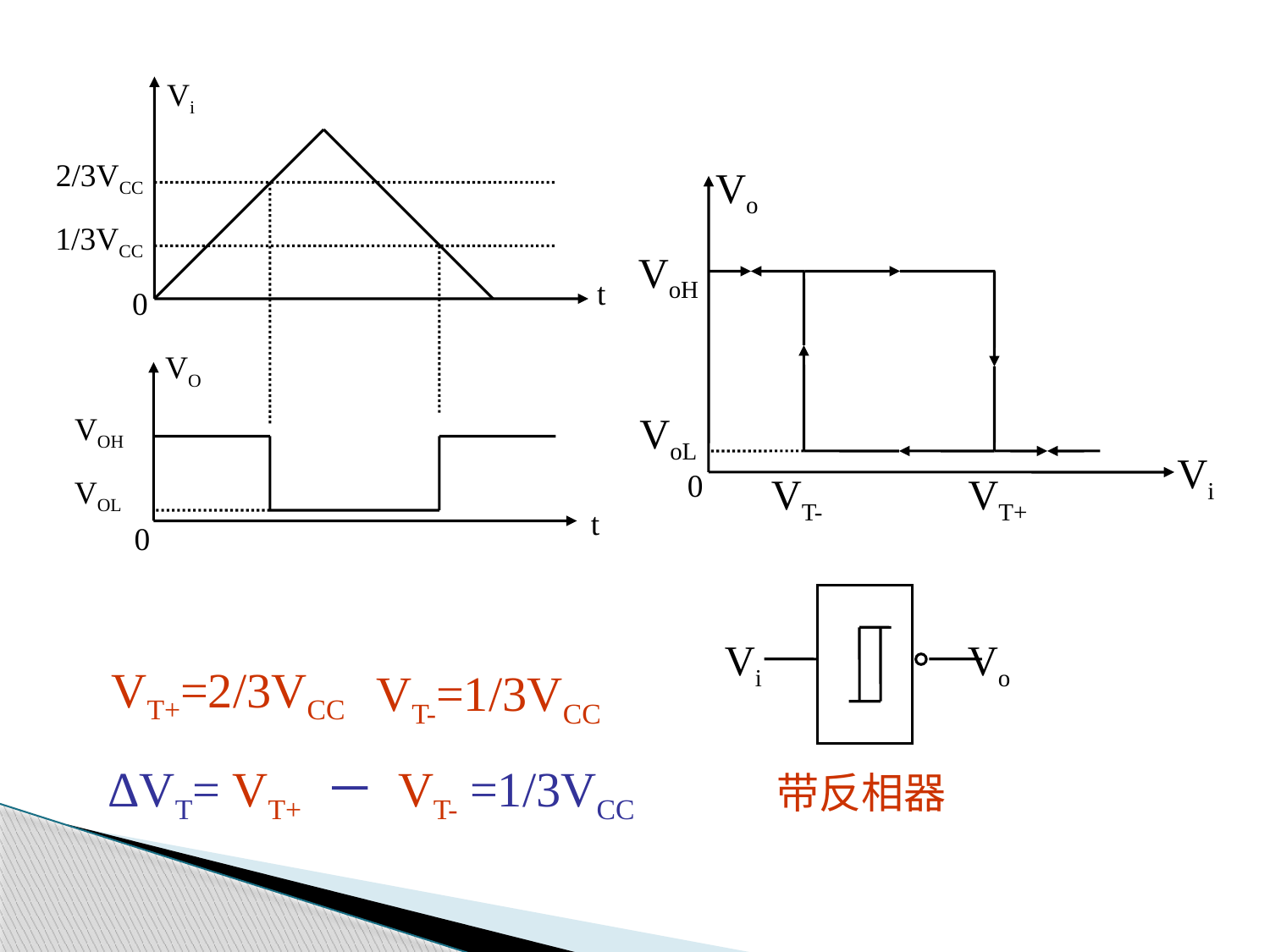

Vi

2/3VCC

1/3VCC

t
0

VO

VOH

VOL
t

0

Vo

VoH

VoL
Vi

0
VT-
VT+

Vi

Vo

  带反相器
VT+=2/3VCC
VT-=1/3VCC
ΔVT= VT+ － VT- =1/3VCC